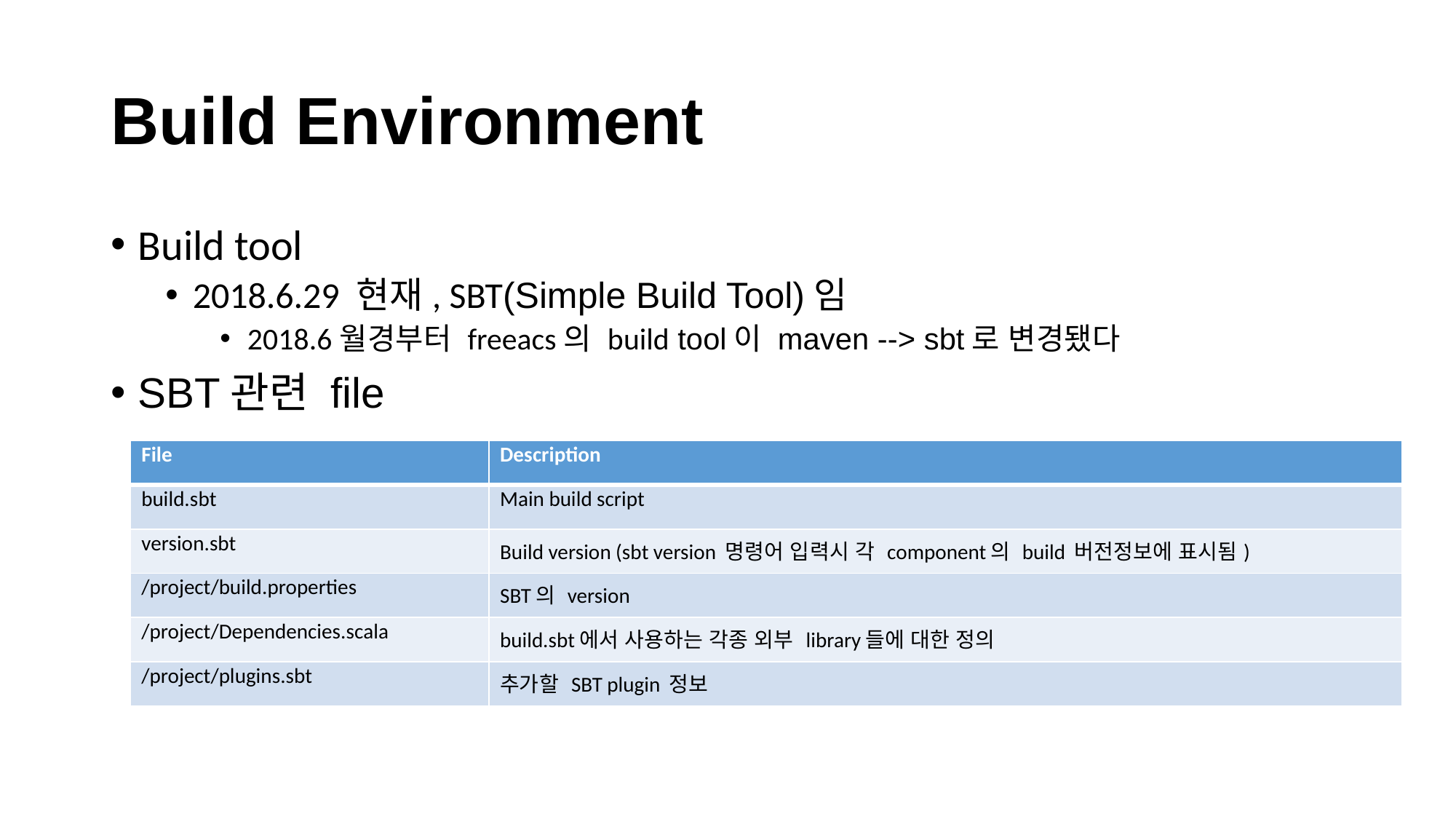

# Build Environment
Build tool
2018.6.29 현재, SBT(Simple Build Tool)임
2018.6월경부터 freeacs의 build tool이 maven --> sbt로 변경됐다
SBT관련 file

| File | Description |
| --- | --- |
| build.sbt | Main build script |
| version.sbt | Build version (sbt version 명령어 입력시 각 component의 build 버전정보에 표시됨) |
| /project/build.properties | SBT의 version |
| /project/Dependencies.scala | build.sbt에서 사용하는 각종 외부 library들에 대한 정의 |
| /project/plugins.sbt | 추가할 SBT plugin 정보 |